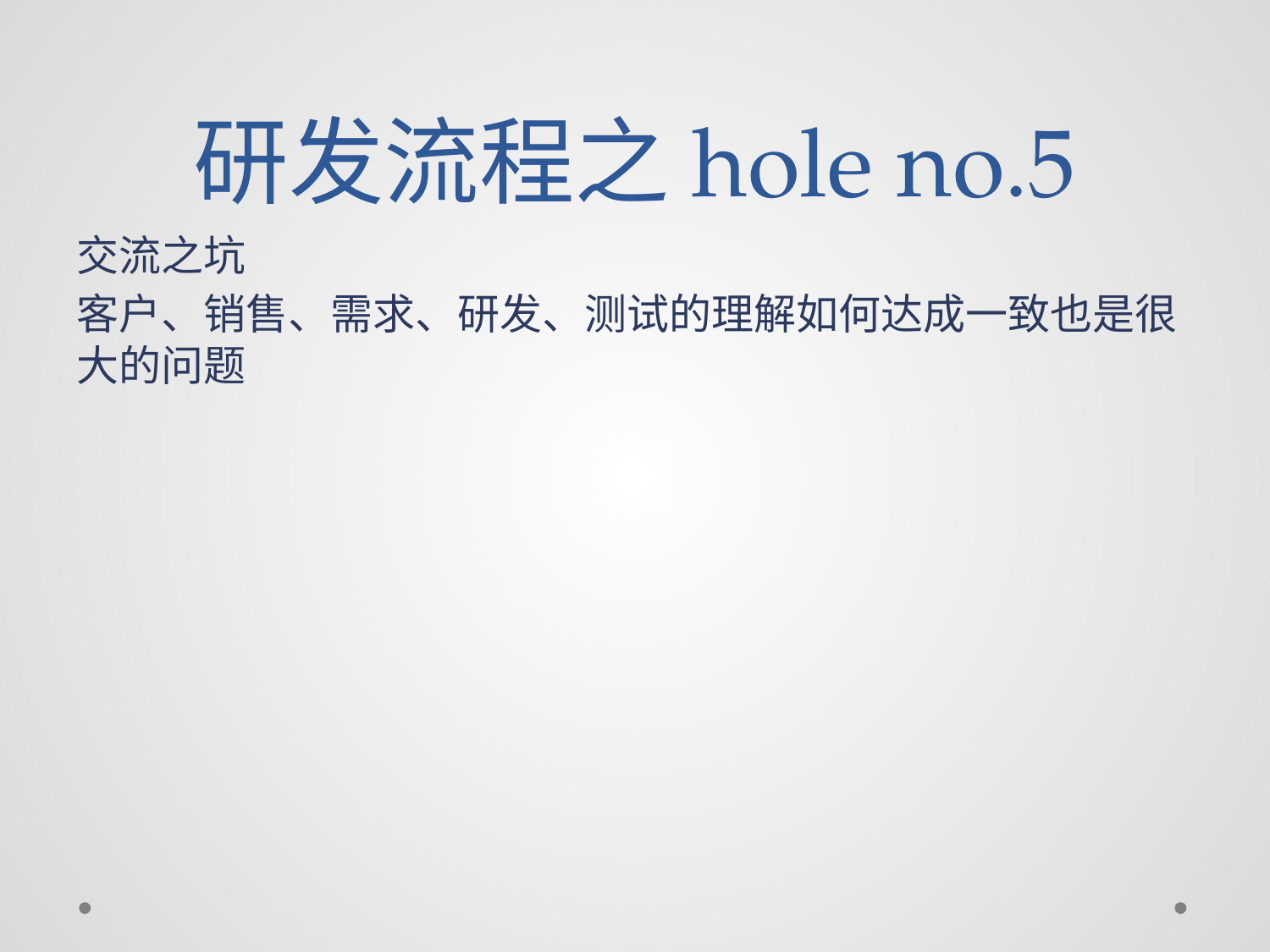

# 研发流程之hole no.5
交流之坑
客户、销售、需求、研发、测试的理解如何达成一致也是很大的问题